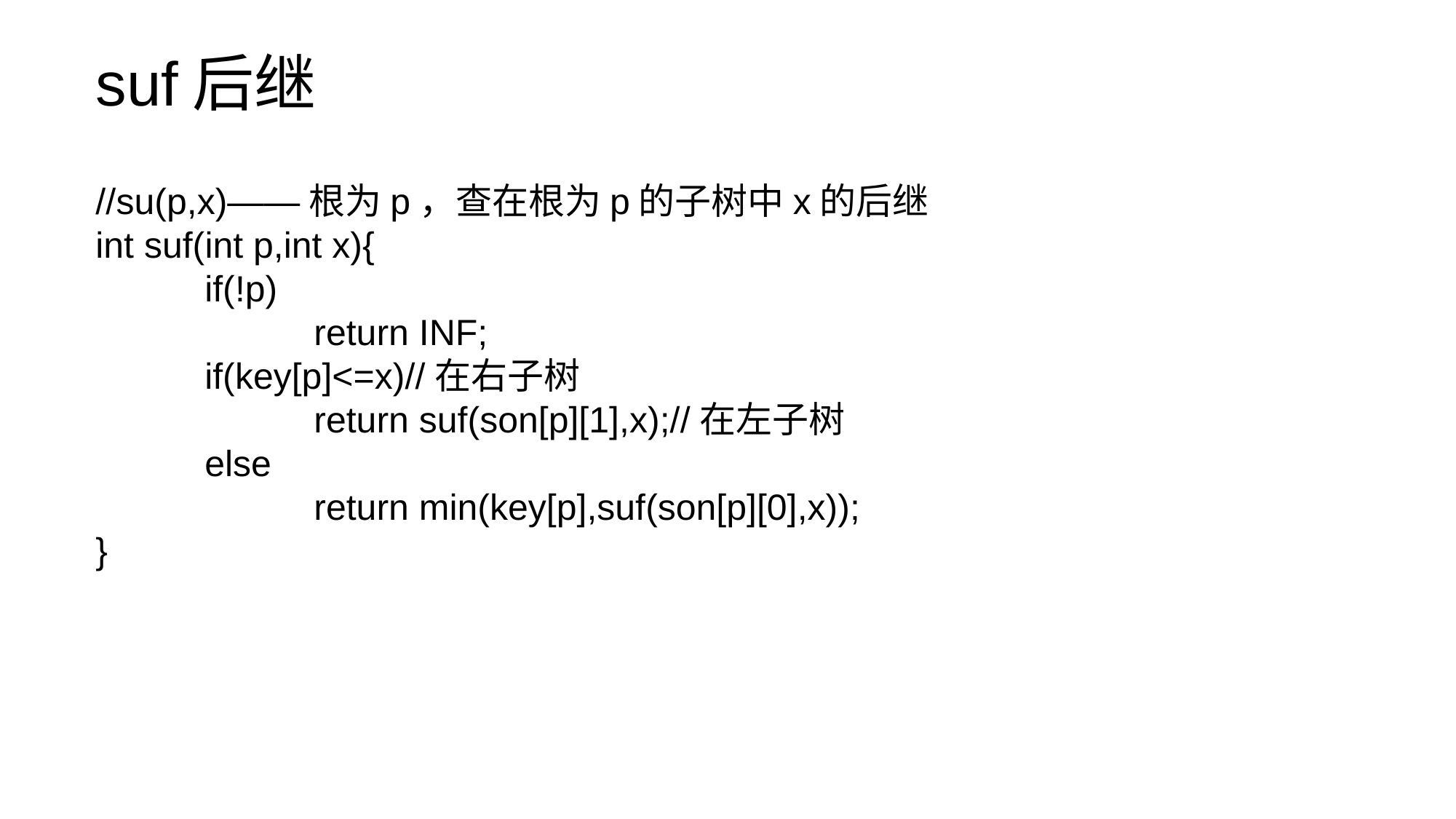

# suf后继
//su(p,x)——根为p，查在根为p的子树中x的后继
int suf(int p,int x){
	if(!p)
		return INF;
	if(key[p]<=x)//在右子树
		return suf(son[p][1],x);//在左子树
	else
		return min(key[p],suf(son[p][0],x));
}